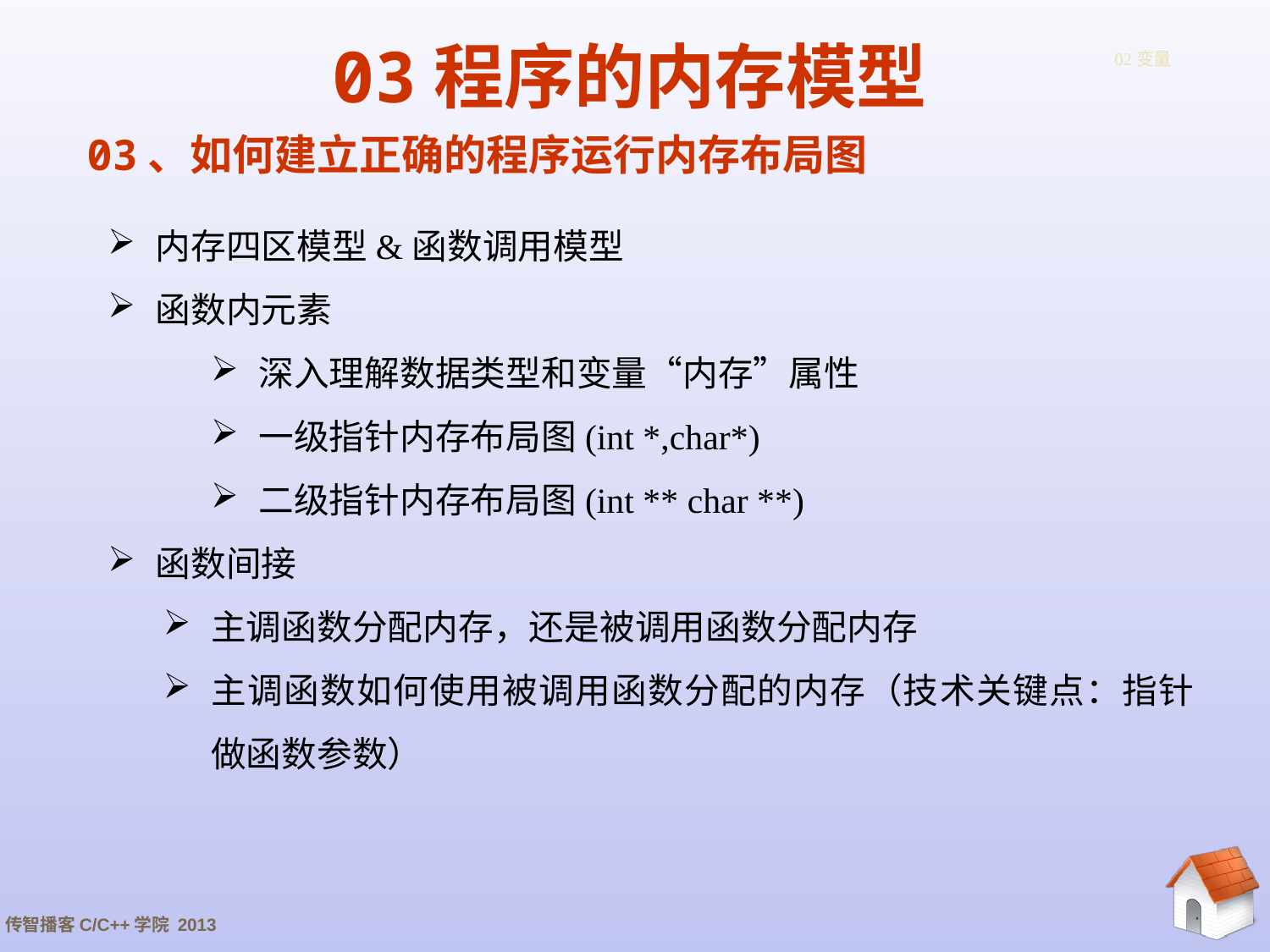

03程序的内存模型
# 02变量
03、如何建立正确的程序运行内存布局图
内存四区模型&函数调用模型
函数内元素
深入理解数据类型和变量“内存”属性
一级指针内存布局图(int *,char*)
二级指针内存布局图(int ** char **)
函数间接
主调函数分配内存，还是被调用函数分配内存
主调函数如何使用被调用函数分配的内存（技术关键点：指针做函数参数）